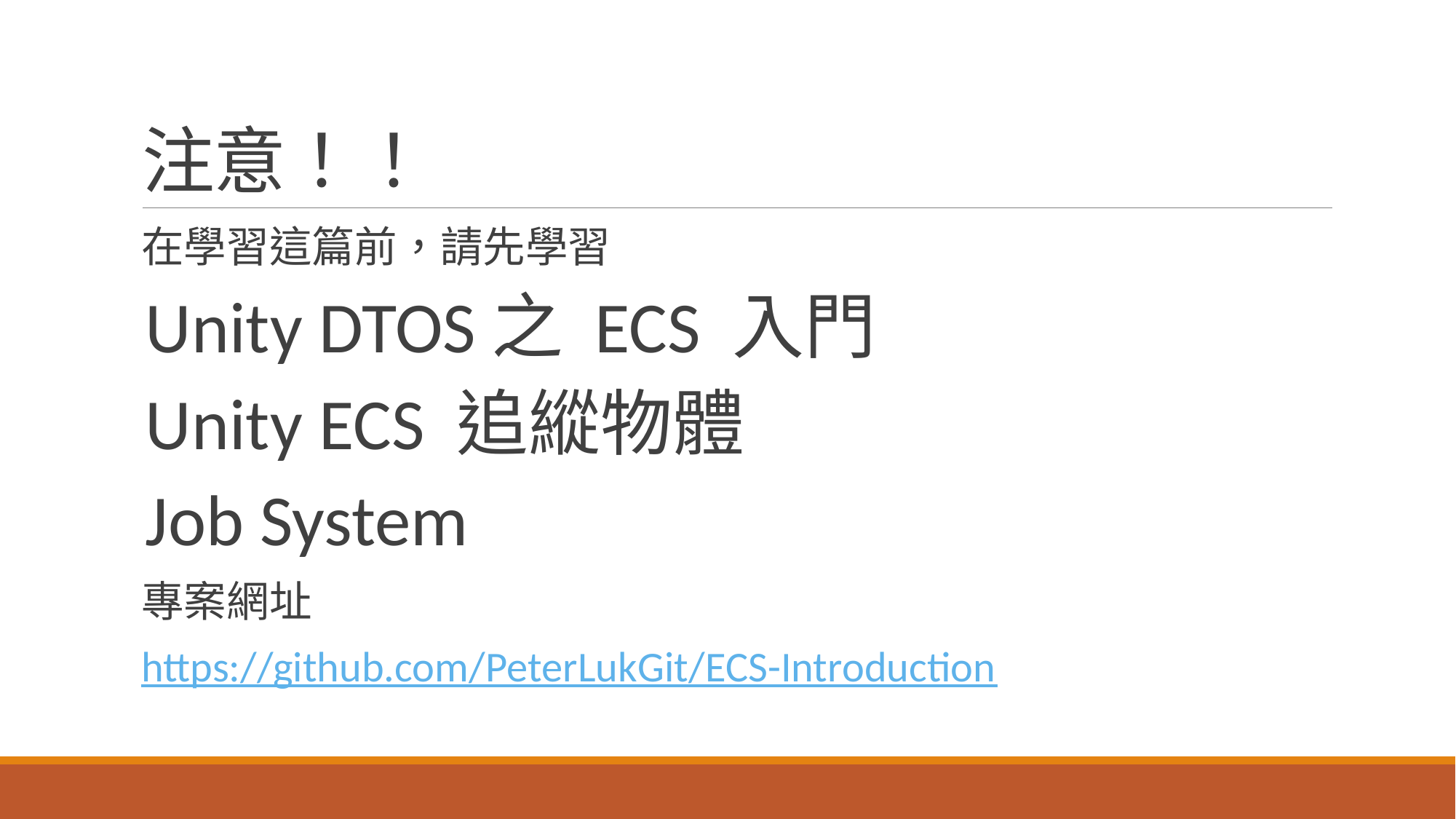

# 注意！！
在學習這篇前，請先學習
Unity DTOS之 ECS 入門
Unity ECS 追縱物體
Job System
專案網址
https://github.com/PeterLukGit/ECS-Introduction